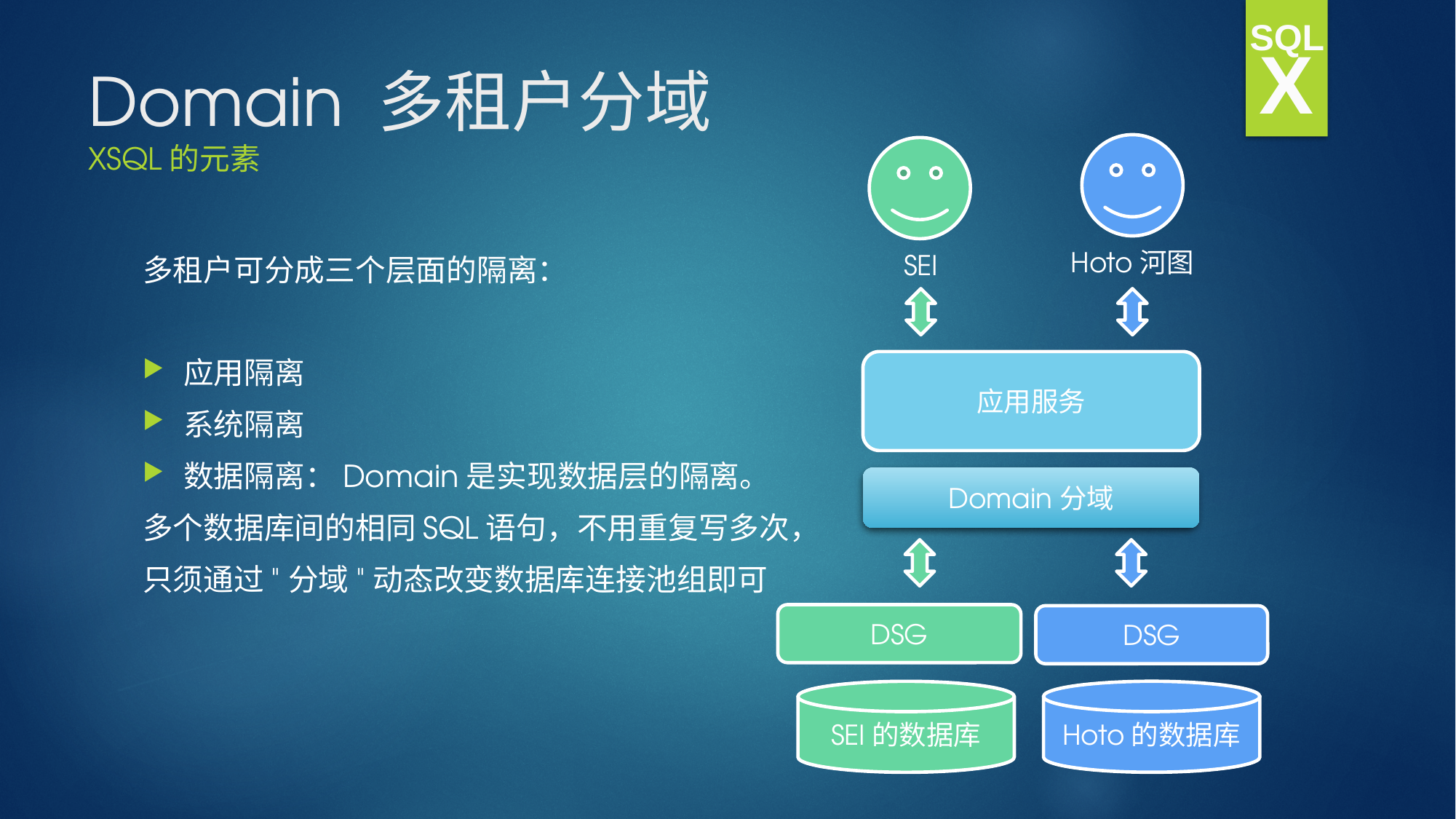

SQL
X
# Domain 多租户分域 XSQL的元素

Hoto河图
SEI
多租户可分成三个层面的隔离：

应用隔离
系统隔离
数据隔离：Domain是实现数据层的隔离。
多个数据库间的相同SQL语句，不用重复写多次，
只须通过"分域"动态改变数据库连接池组即可

应用服务
Domain分域

DSG
DSG
Hoto的数据库
SEI的数据库